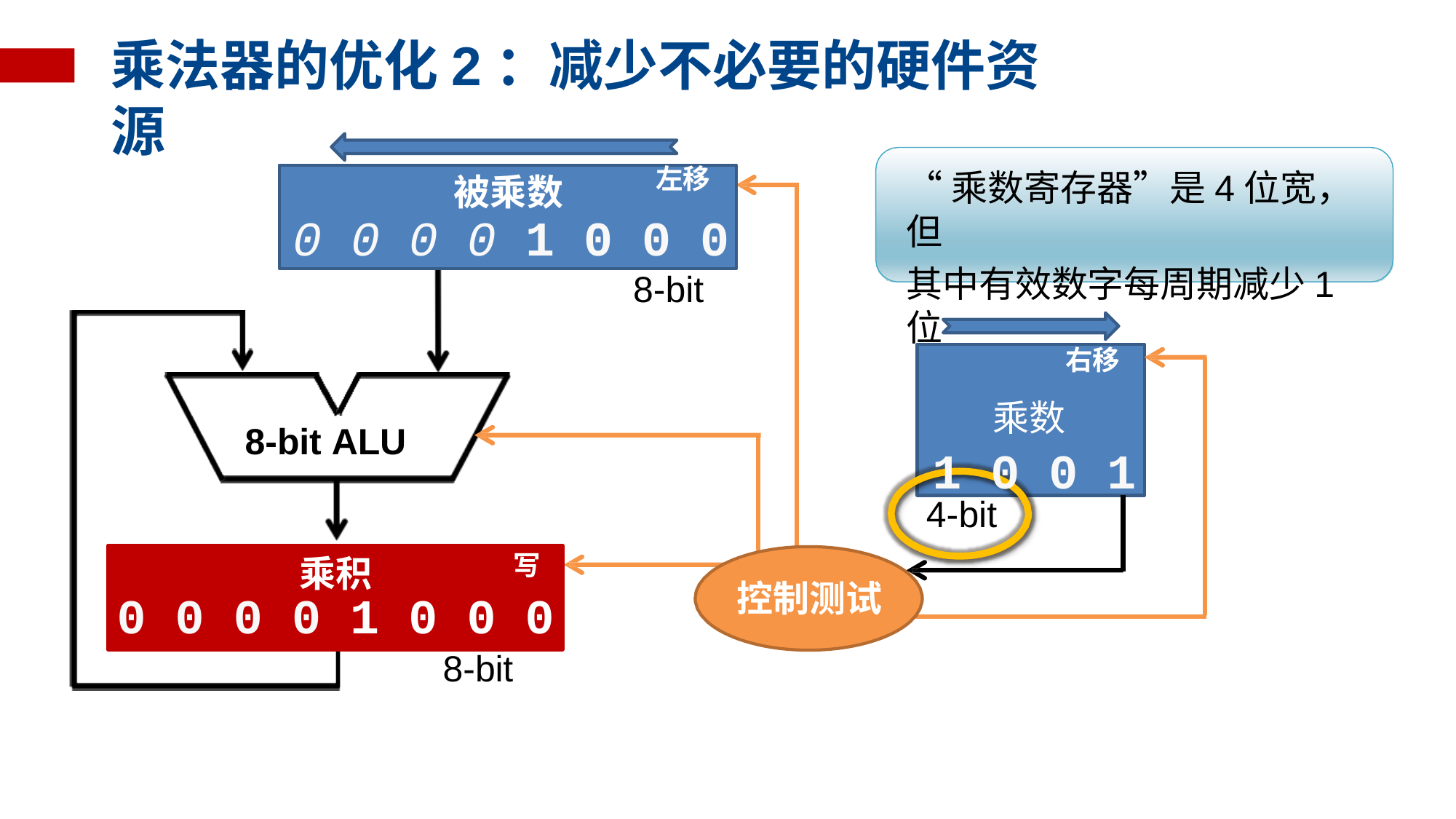

# 乘法器的优化2：减少不必要的硬件资源

左移

“乘数寄存器”是4位宽，但
其中有效数字每周期减少1位
被乘数

0 0 0 0 1 0 0 0
8-bit

      右移
乘数
1 0 0 1

8-bit ALU

4-bit

写
Write
乘积
Product

控制测试
0 0 0 0 0 0 0 0

0
0
0
0
1
0
0 0
8-bit
0
0
0
0
0
0
1
0
0
0